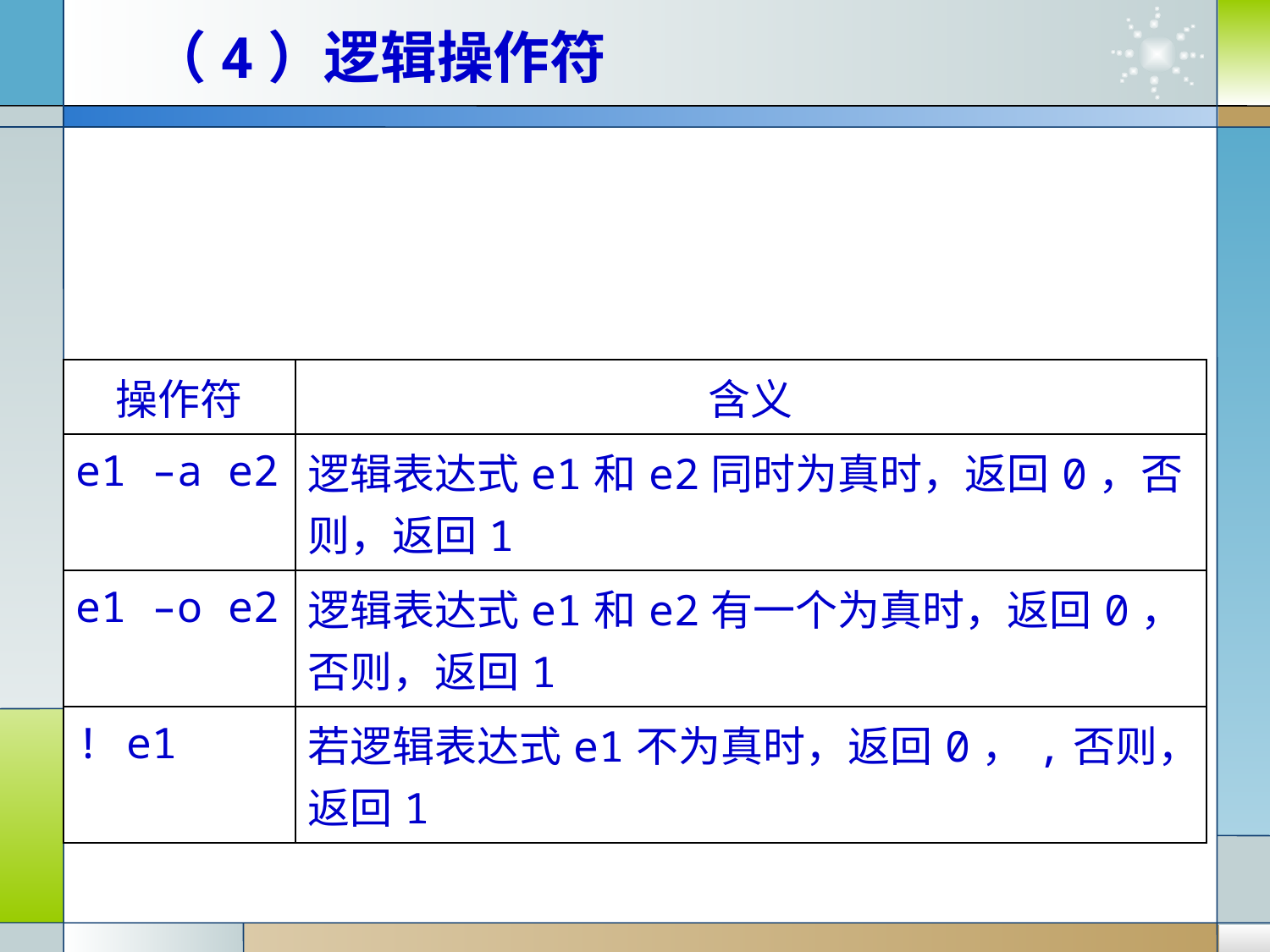

# （4）逻辑操作符
| 操作符 | 含义 |
| --- | --- |
| e1 –a e2 | 逻辑表达式e1和e2同时为真时，返回0，否则，返回1 |
| e1 –o e2 | 逻辑表达式e1和e2有一个为真时，返回0，否则，返回1 |
| ! e1 | 若逻辑表达式e1不为真时，返回0，,否则，返回1 |